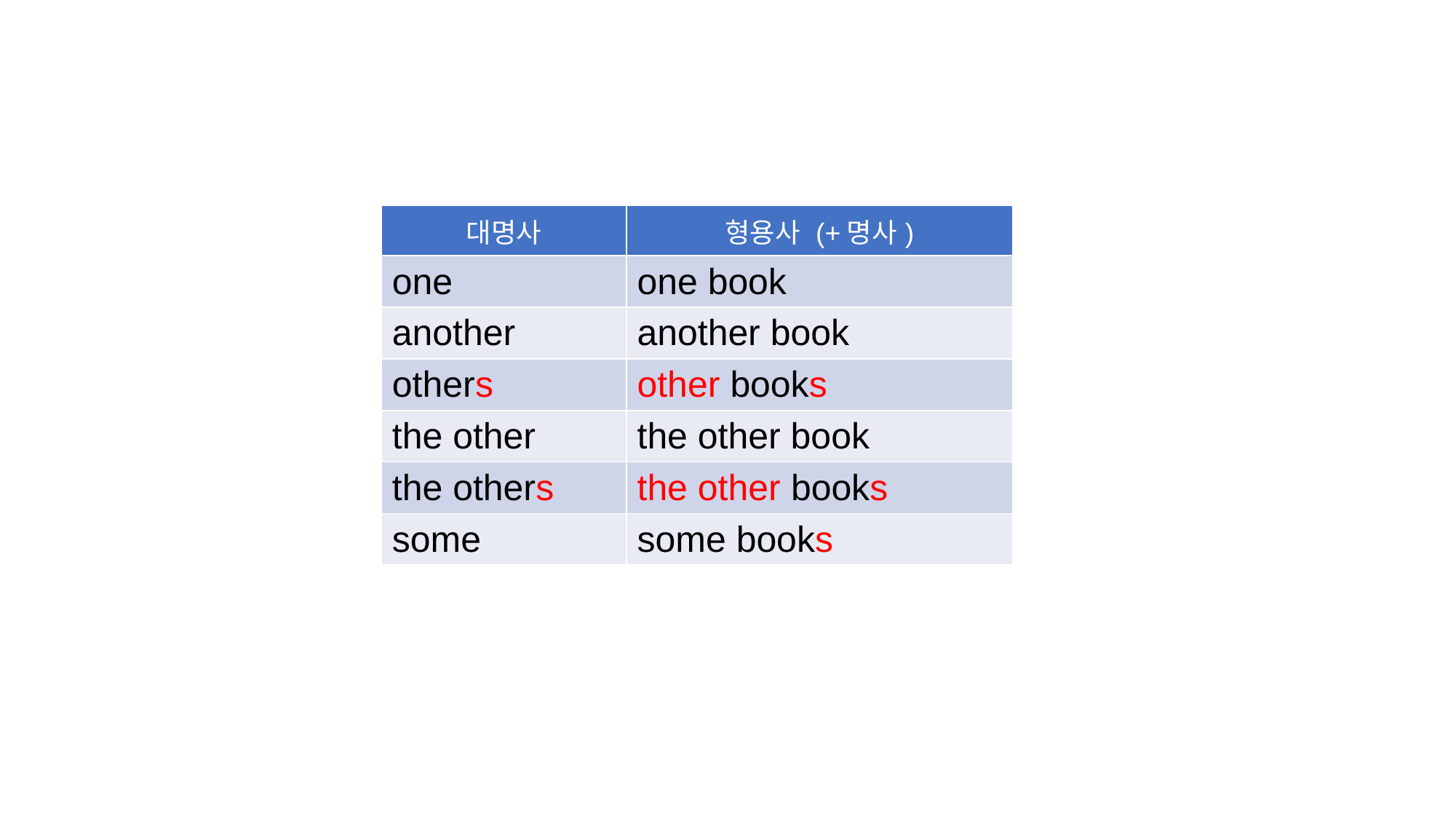

| 대명사 | 형용사 (+명사) |
| --- | --- |
| one | one book |
| another | another book |
| others | other books |
| the other | the other book |
| the others | the other books |
| some | some books |